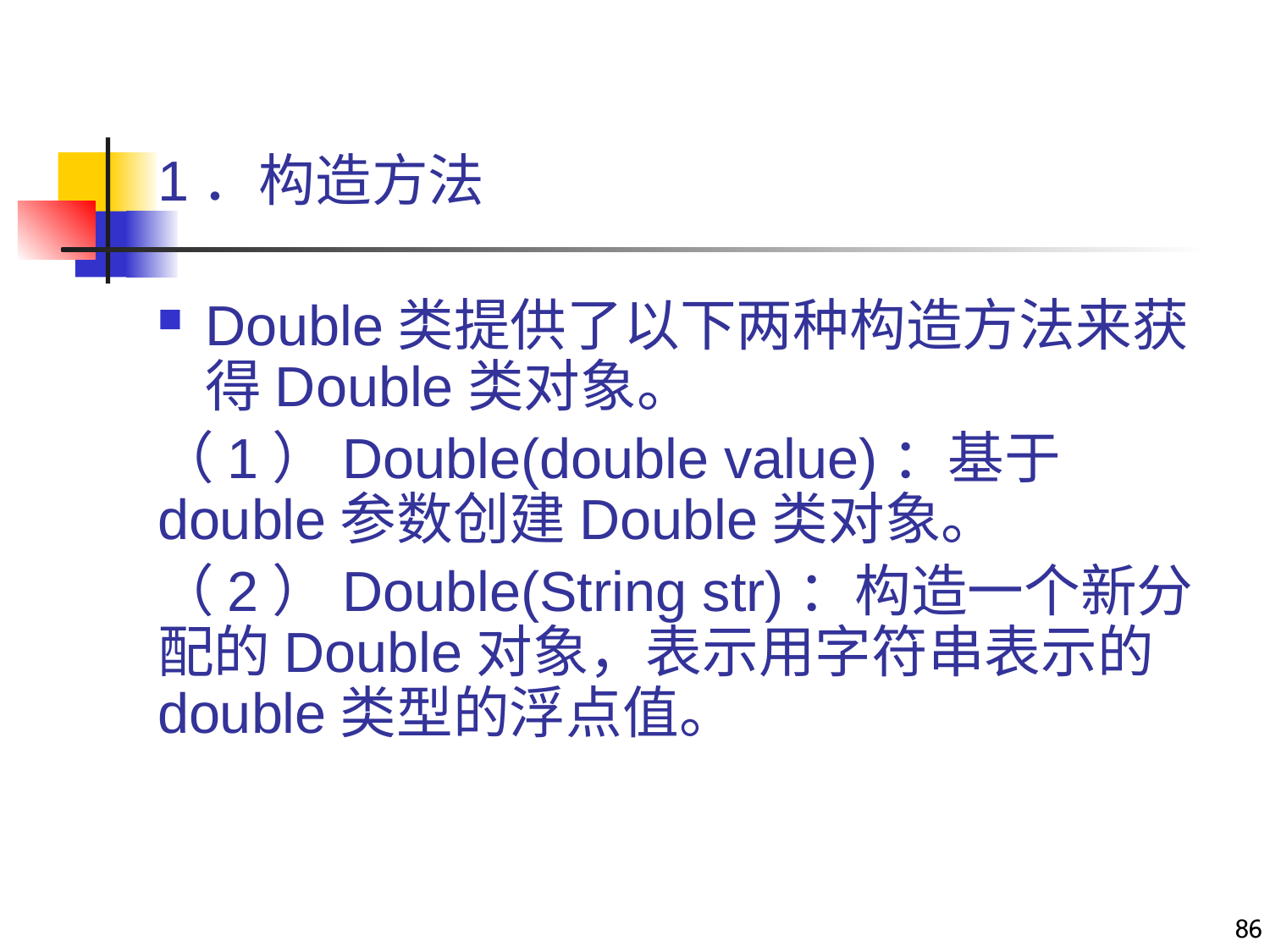

1．构造方法

Double类提供了以下两种构造方法来获得Double类对象。
（1）Double(double value)：基于double参数创建Double类对象。
（2）Double(String str)：构造一个新分配的Double对象，表示用字符串表示的double类型的浮点值。
86